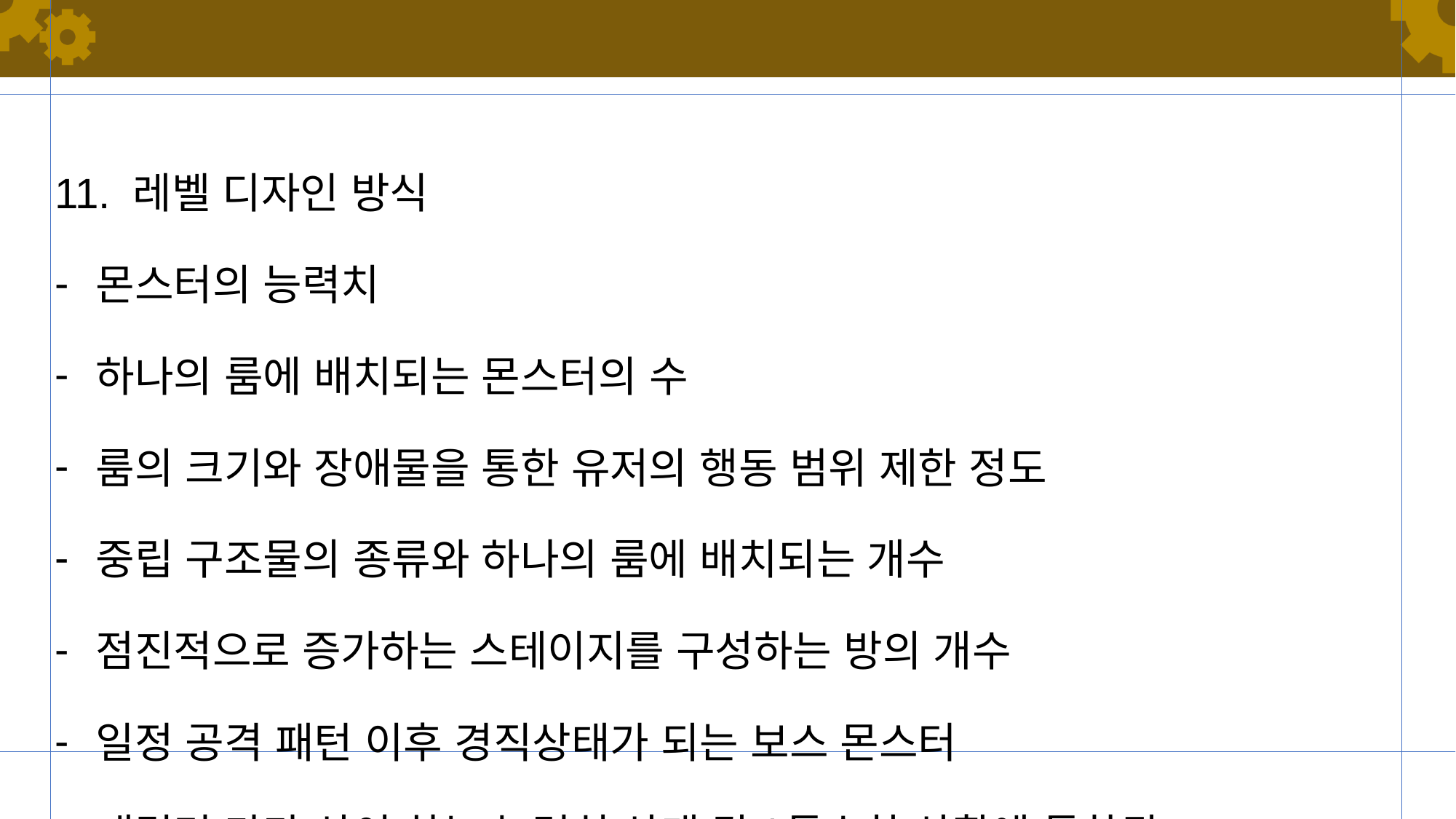

#
11. 레벨 디자인 방식
몬스터의 능력치
하나의 룸에 배치되는 몬스터의 수
룸의 크기와 장애물을 통한 유저의 행동 범위 제한 정도
중립 구조물의 종류와 하나의 룸에 배치되는 개수
점진적으로 증가하는 스테이지를 구성하는 방의 개수
일정 공격 패턴 이후 경직상태가 되는 보스 몬스터
캐릭터 마다 상이 하는 능력치 상태 값(특수한 상황에 특화된 캐릭터가 존재)